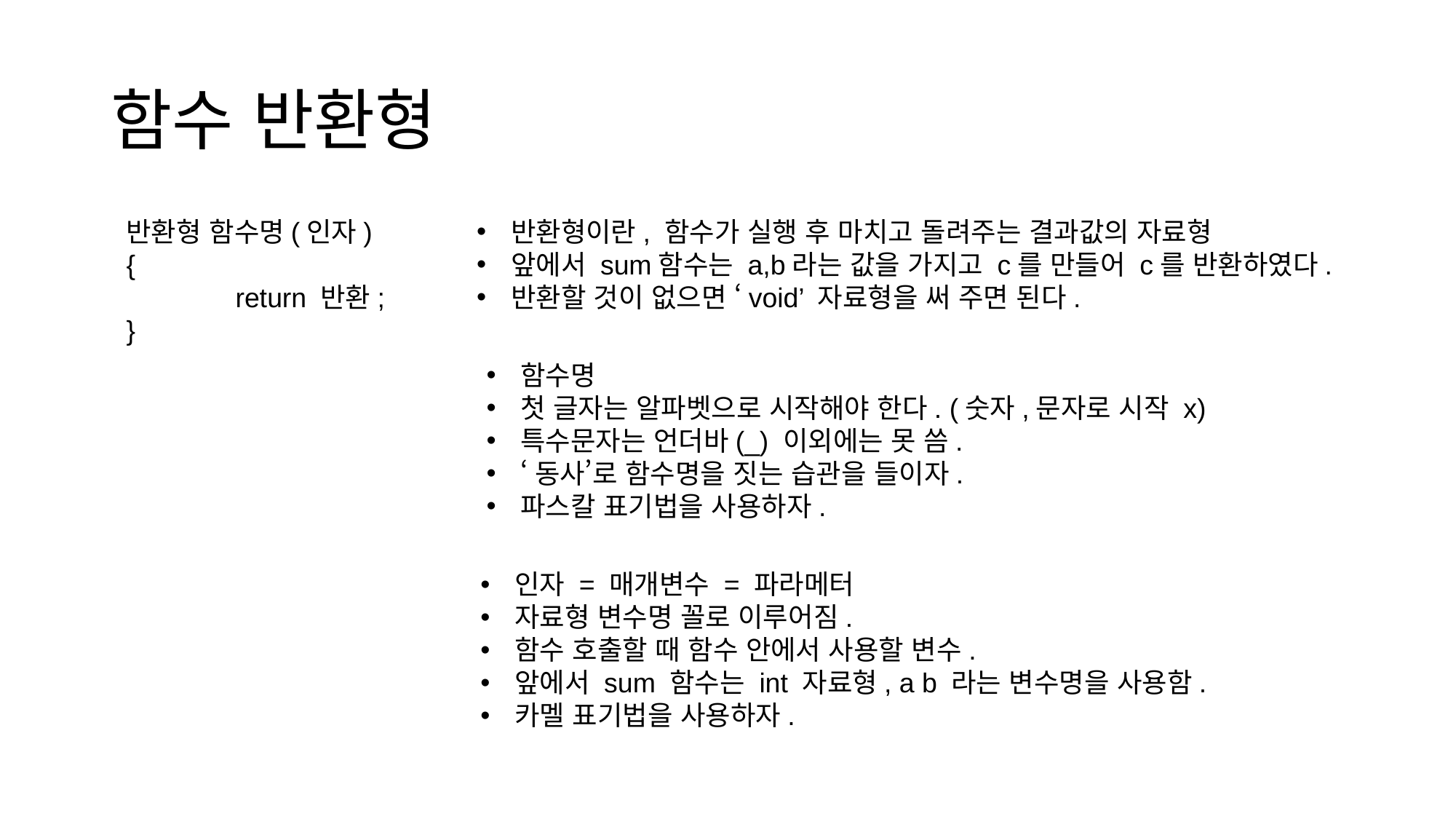

# 함수 반환형
반환형 함수명(인자)
{
	return 반환;
}
반환형이란, 함수가 실행 후 마치고 돌려주는 결과값의 자료형
앞에서 sum함수는 a,b라는 값을 가지고 c를 만들어 c를 반환하였다.
반환할 것이 없으면 ‘void’ 자료형을 써 주면 된다.
함수명
첫 글자는 알파벳으로 시작해야 한다. (숫자,문자로 시작 x)
특수문자는 언더바(_) 이외에는 못 씀.
‘동사’로 함수명을 짓는 습관을 들이자.
파스칼 표기법을 사용하자.
인자 = 매개변수 = 파라메터
자료형 변수명 꼴로 이루어짐.
함수 호출할 때 함수 안에서 사용할 변수.
앞에서 sum 함수는 int 자료형, a b 라는 변수명을 사용함.
카멜 표기법을 사용하자.